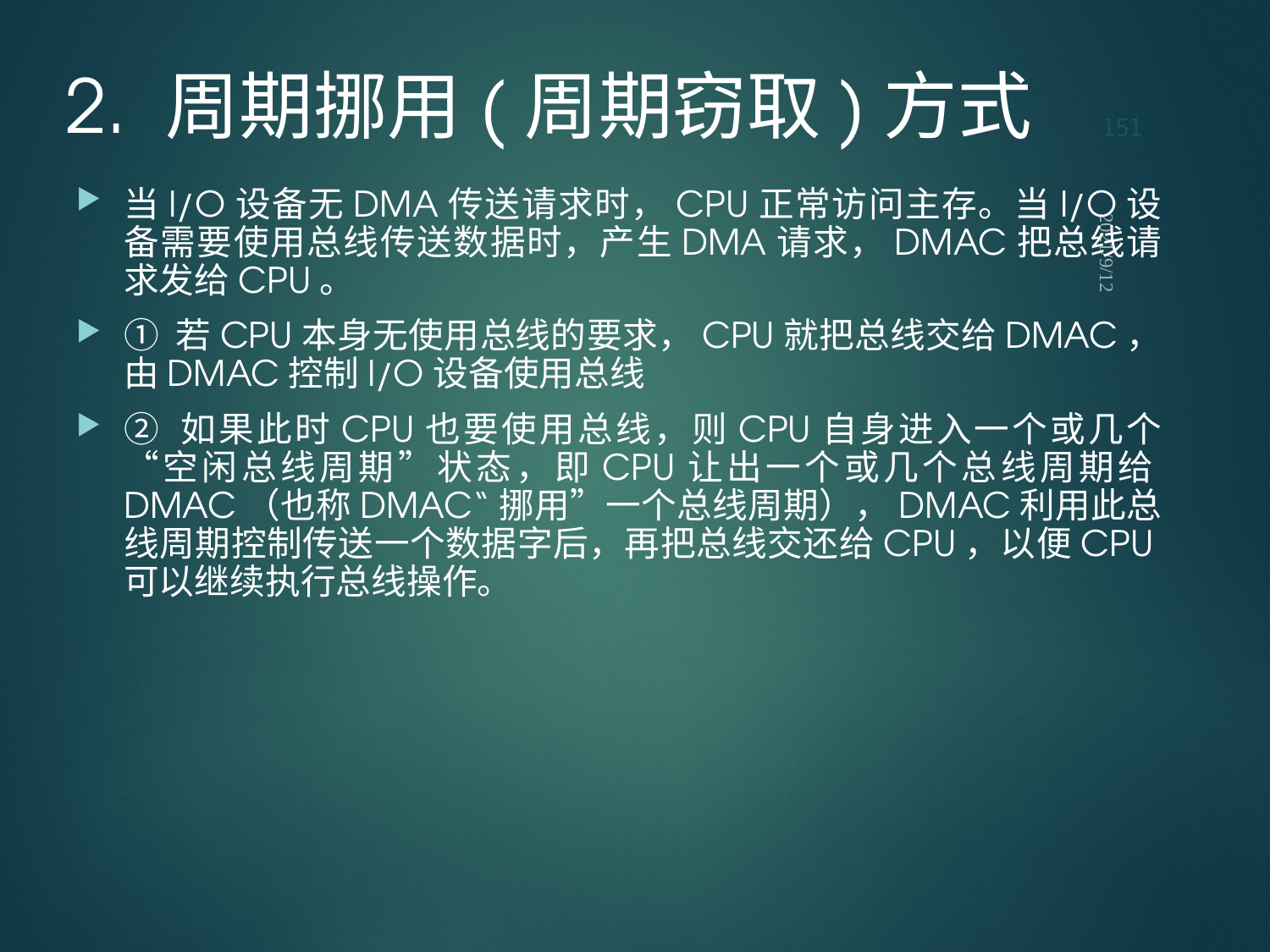

151
# 2. 周期挪用(周期窃取)方式
当I/O设备无DMA传送请求时，CPU正常访问主存。当I/O设备需要使用总线传送数据时，产生DMA请求，DMAC把总线请求发给CPU。
① 若CPU本身无使用总线的要求，CPU就把总线交给DMAC，由DMAC控制I/O设备使用总线
② 如果此时CPU也要使用总线，则CPU自身进入一个或几个“空闲总线周期”状态，即CPU让出一个或几个总线周期给DMAC（也称DMAC“挪用”一个总线周期），DMAC利用此总线周期控制传送一个数据字后，再把总线交还给CPU，以便CPU可以继续执行总线操作。
2021/9/12